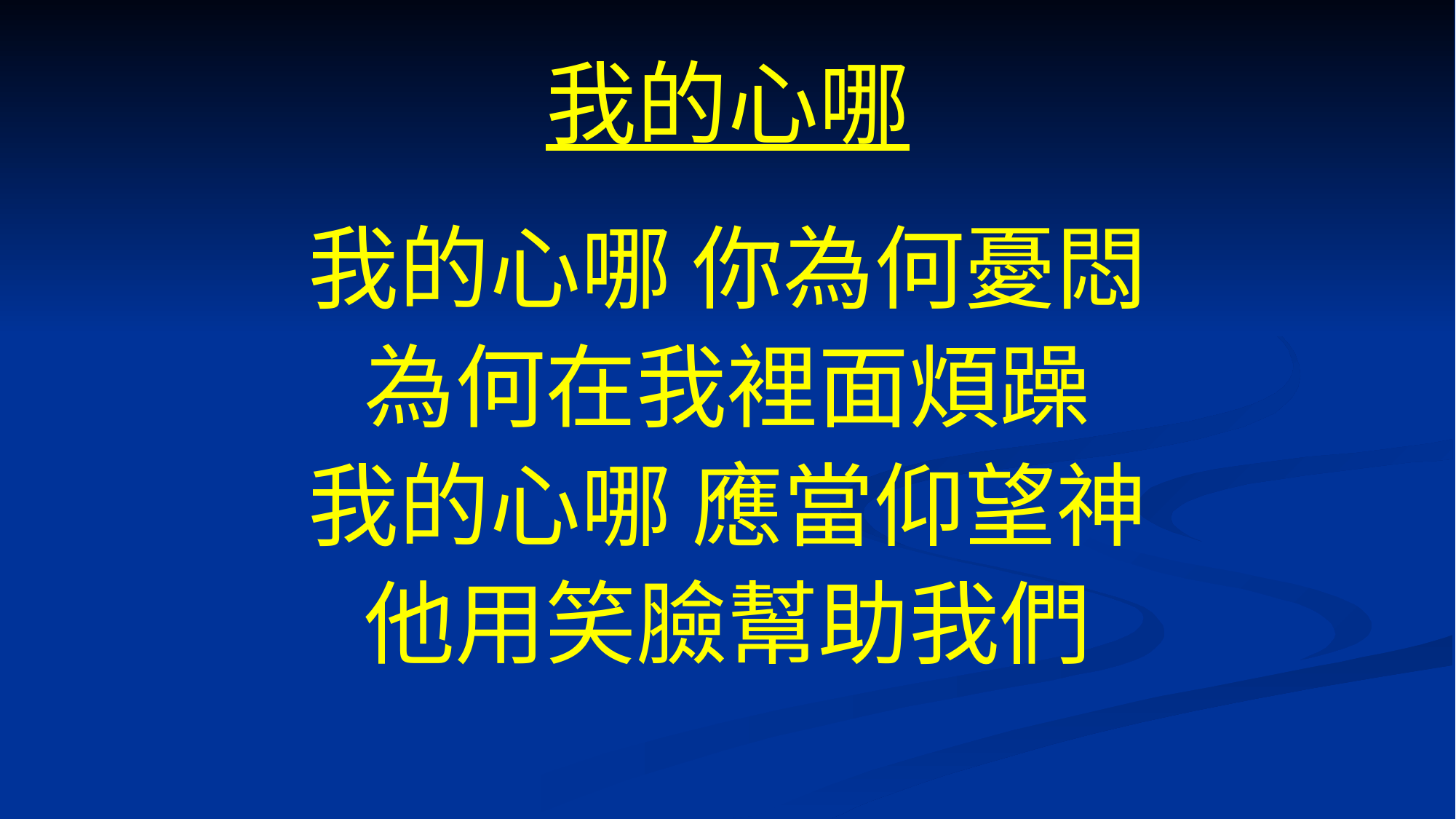

# 我的心哪
我的心哪 你為何憂悶
為何在我裡面煩躁
我的心哪 應當仰望神
他用笑臉幫助我們